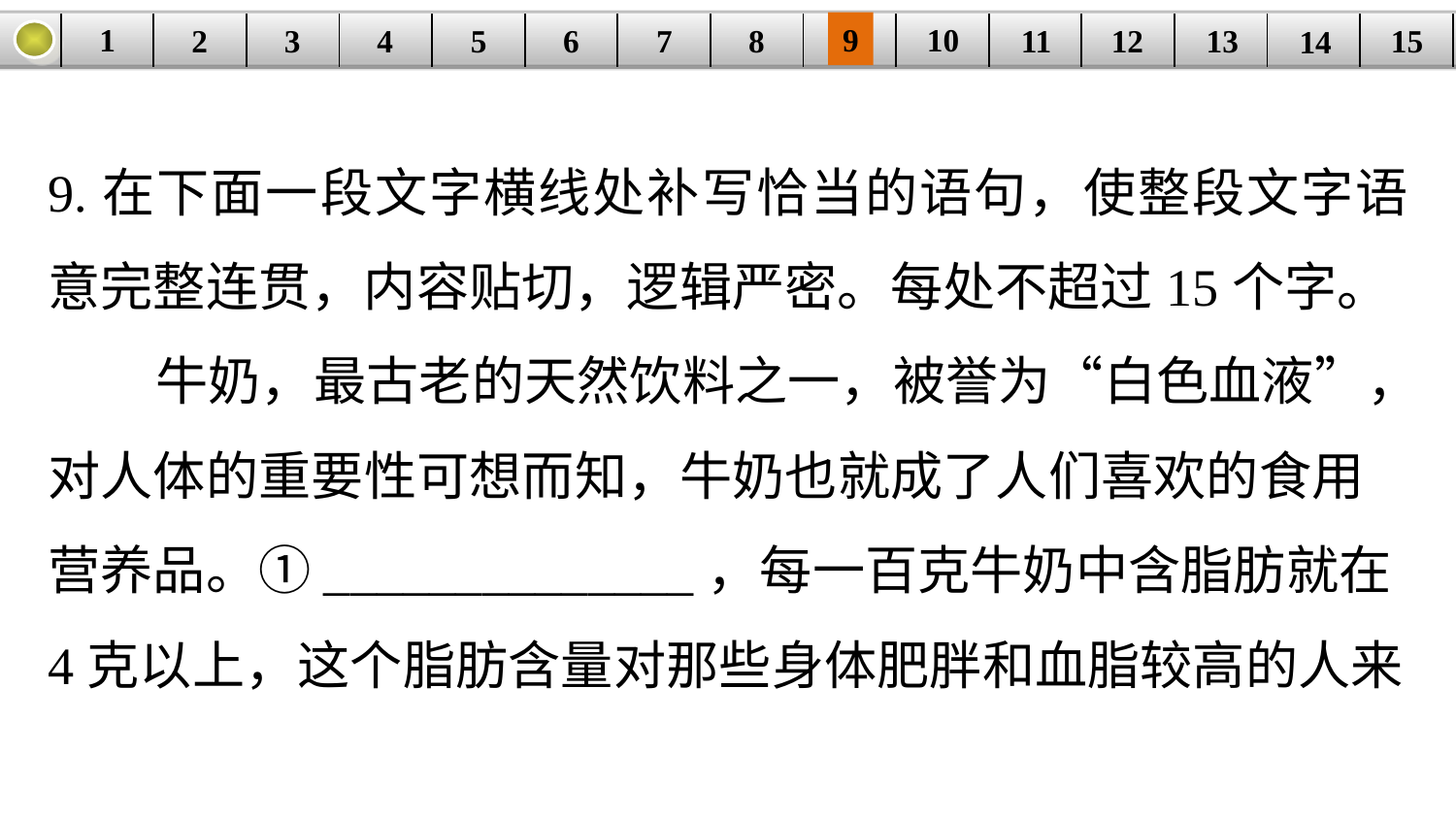

9
10
1
3
4
5
6
8
11
2
12
15
|  |  |  |  |  |  |  |  |  |  |  |  |  |  |  |
| --- | --- | --- | --- | --- | --- | --- | --- | --- | --- | --- | --- | --- | --- | --- |
7
13
14

9.在下面一段文字横线处补写恰当的语句，使整段文字语意完整连贯，内容贴切，逻辑严密。每处不超过15个字。
        牛奶，最古老的天然饮料之一，被誉为“白色血液”，对人体的重要性可想而知，牛奶也就成了人们喜欢的食用营养品。①______________，每一百克牛奶中含脂肪就在4克以上，这个脂肪含量对那些身体肥胖和血脂较高的人来